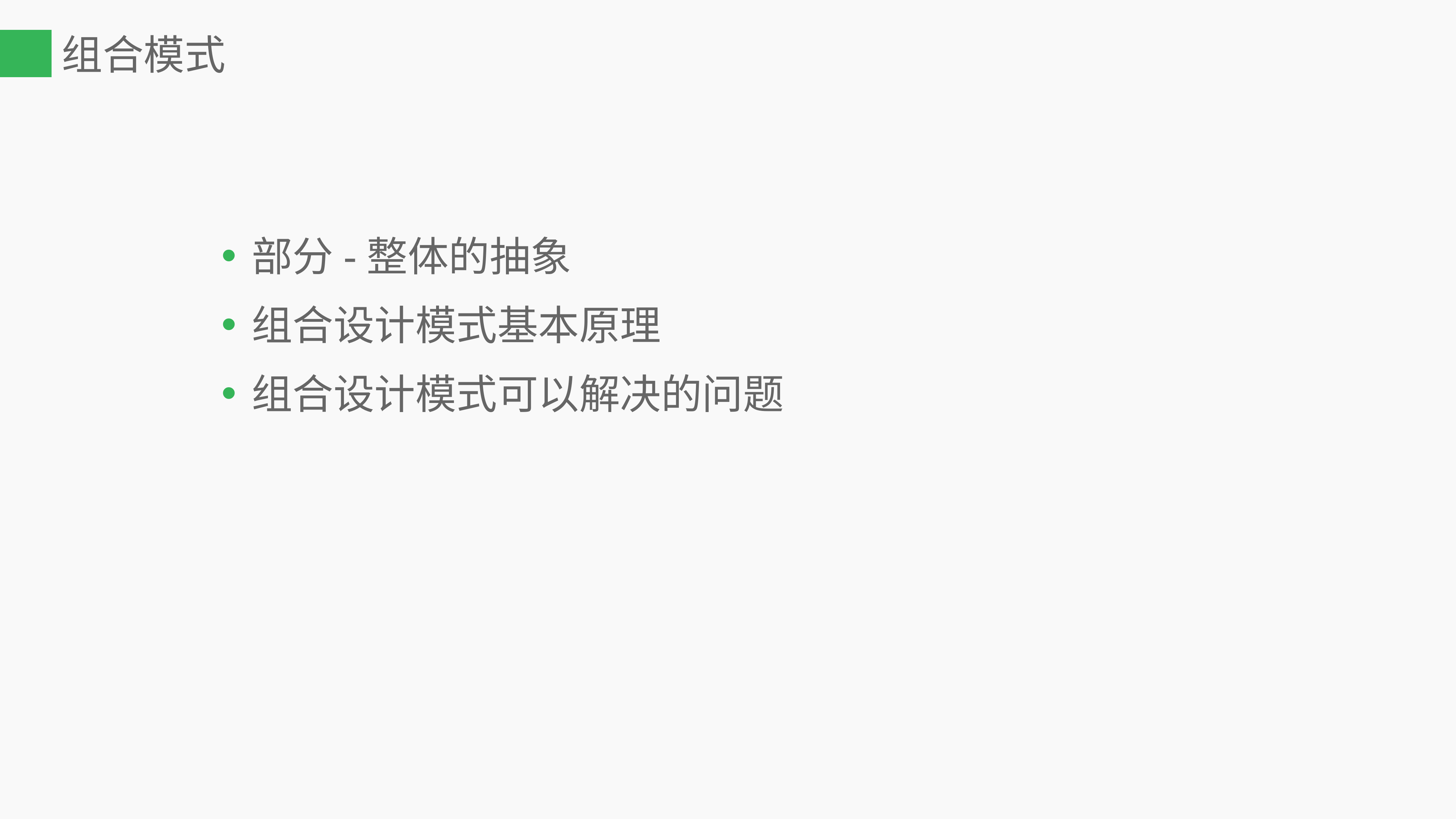

# 组合模式
部分-整体的抽象
组合设计模式基本原理
组合设计模式可以解决的问题